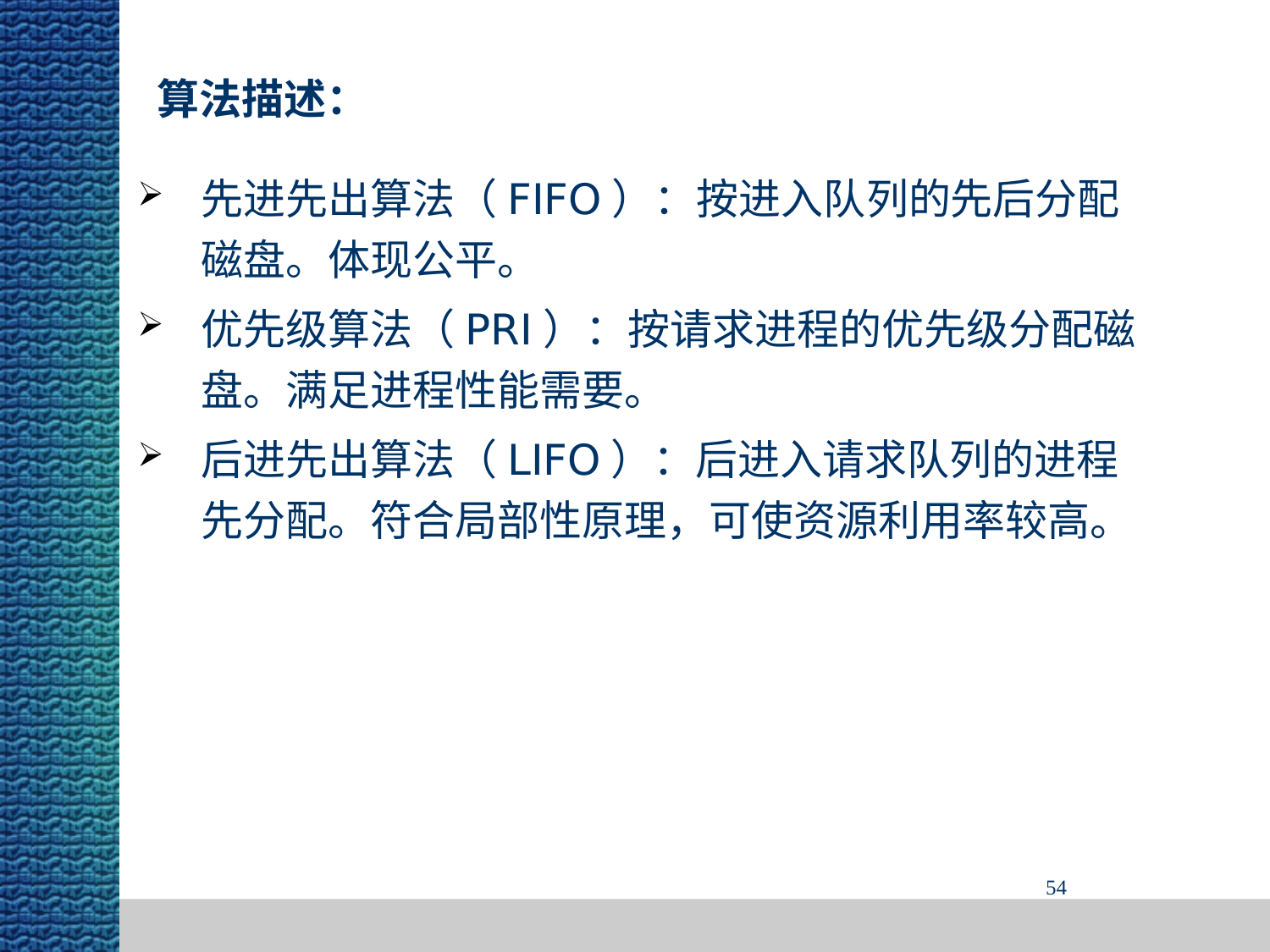

算法描述：
先进先出算法（FIFO）：按进入队列的先后分配磁盘。体现公平。
优先级算法（PRI）：按请求进程的优先级分配磁盘。满足进程性能需要。
后进先出算法（LIFO）：后进入请求队列的进程先分配。符合局部性原理，可使资源利用率较高。
54